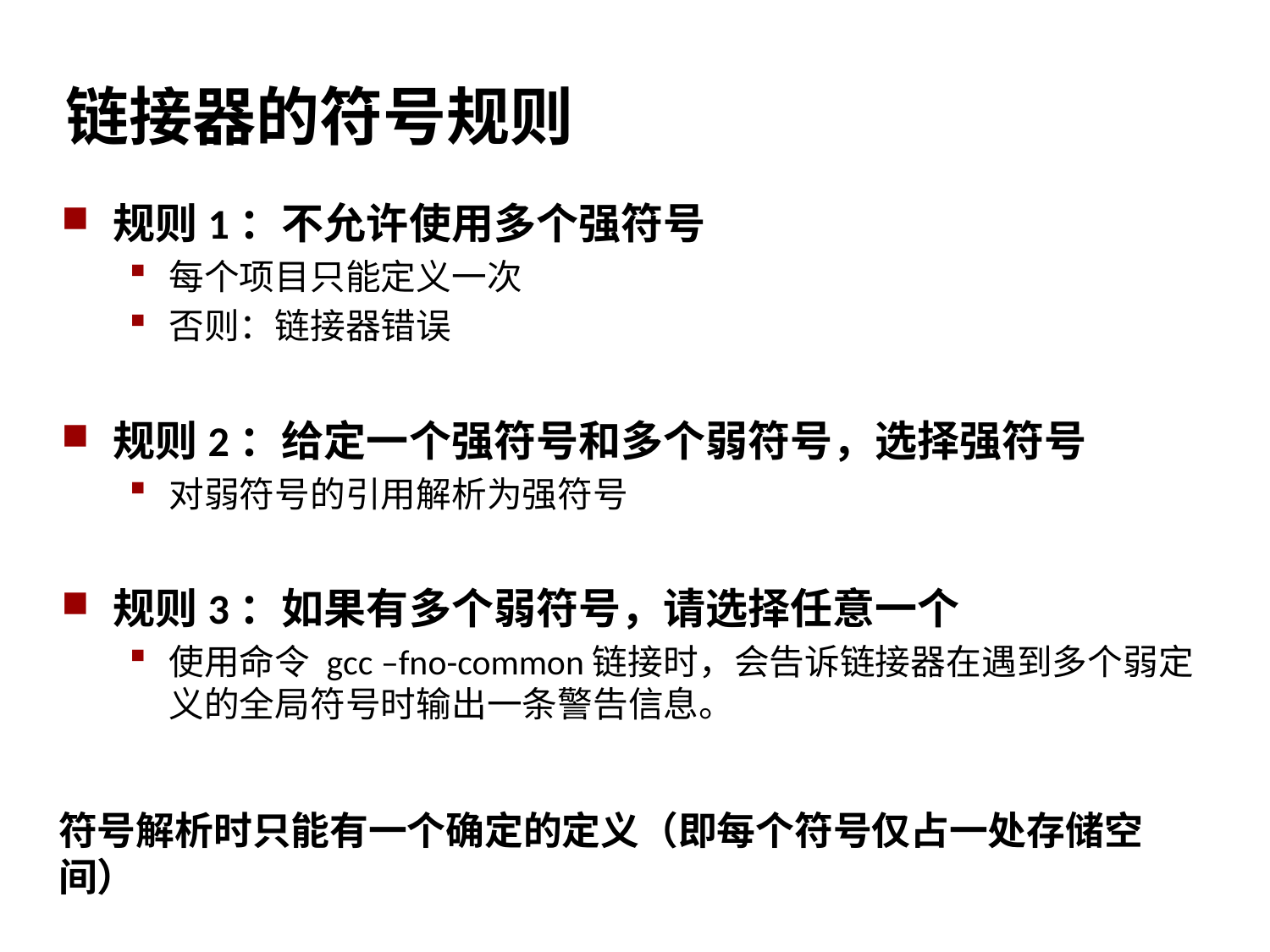

链接器的符号规则
规则1：不允许使用多个强符号
每个项目只能定义一次
否则：链接器错误

规则2：给定一个强符号和多个弱符号，选择强符号
对弱符号的引用解析为强符号

规则3：如果有多个弱符号，请选择任意一个
使用命令 gcc –fno-common链接时，会告诉链接器在遇到多个弱定义的全局符号时输出一条警告信息。

符号解析时只能有一个确定的定义（即每个符号仅占一处存储空间）